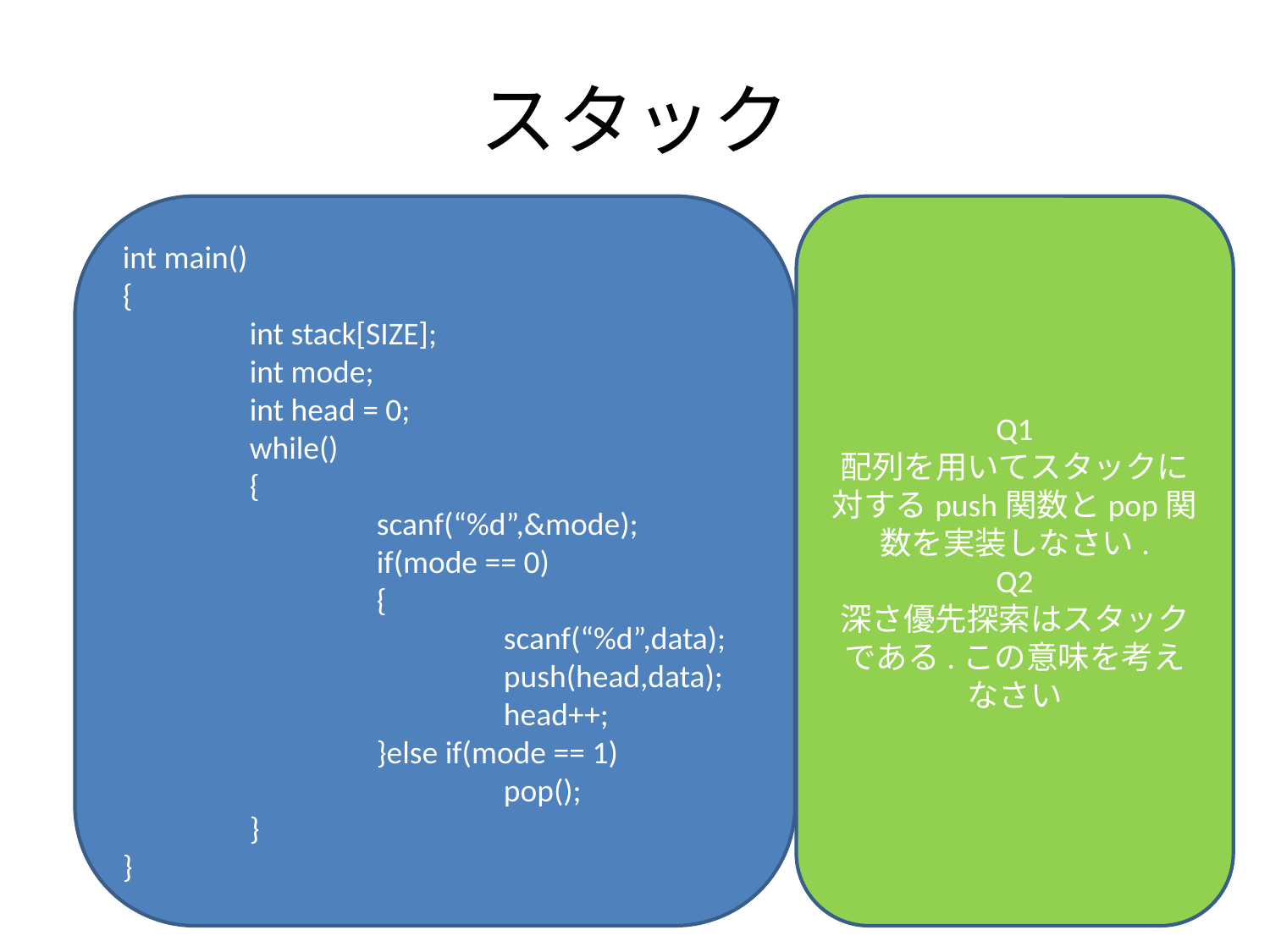

# スタック
int main()
{
	int stack[SIZE];
	int mode;
	int head = 0;
	while()
	{
		scanf(“%d”,&mode);
		if(mode == 0)
		{
			scanf(“%d”,data);
			push(head,data);
			head++;
		}else if(mode == 1)
			pop();
	}
}
Q1
配列を用いてスタックに対するpush関数とpop関数を実装しなさい.
Q2
深さ優先探索はスタックである.この意味を考えなさい